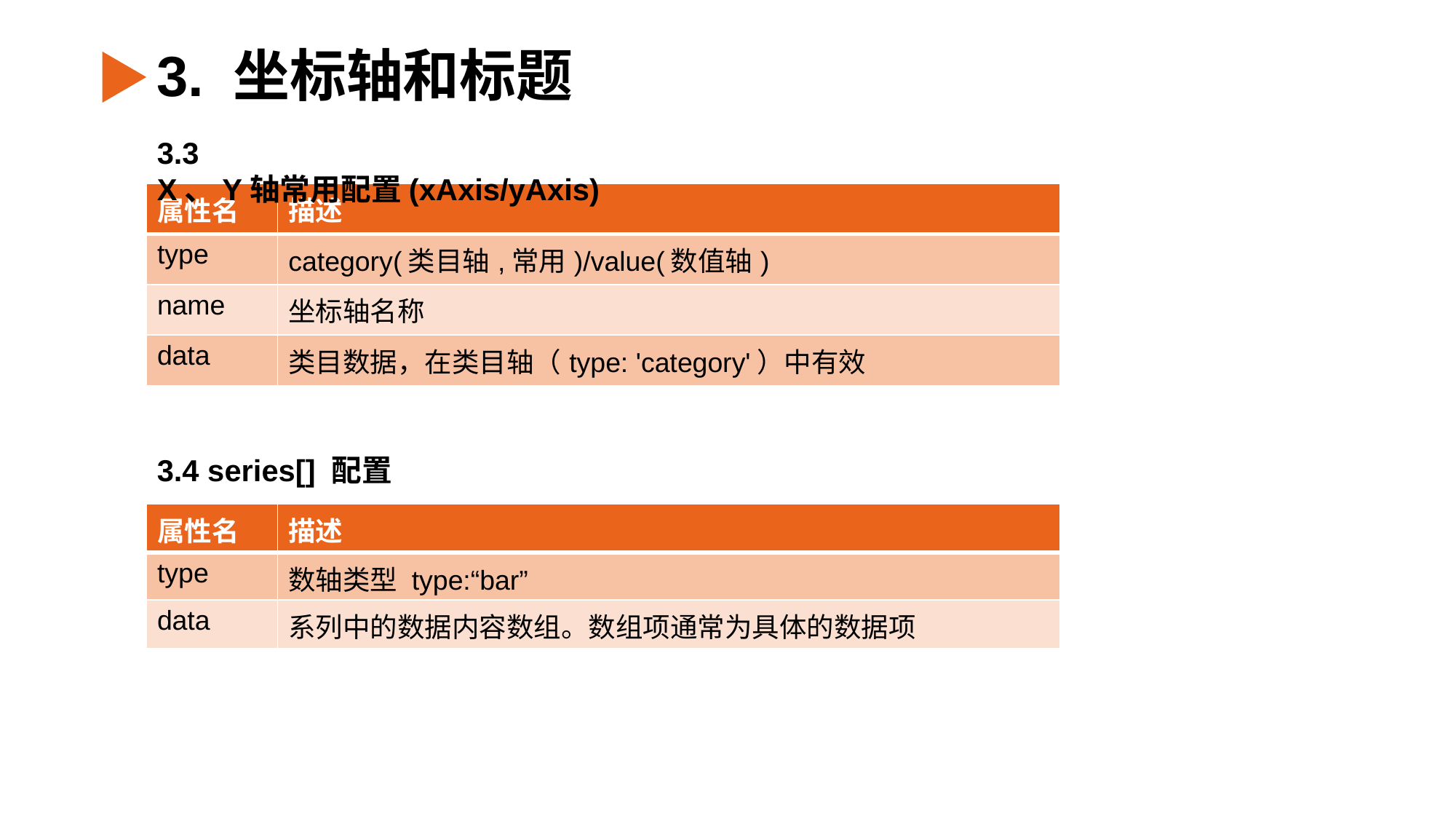

3. 坐标轴和标题

3.3 X、Y轴常用配置(xAxis/yAxis)
| 属性名 | 描述 |
| --- | --- |
| type | category(类目轴,常用)/value(数值轴) |
| name | 坐标轴名称 |
| data | 类目数据，在类目轴（type: 'category'）中有效 |
3.4 series[] 配置
| 属性名 | 描述 |
| --- | --- |
| type | 数轴类型 type:“bar” |
| data | 系列中的数据内容数组。数组项通常为具体的数据项 |